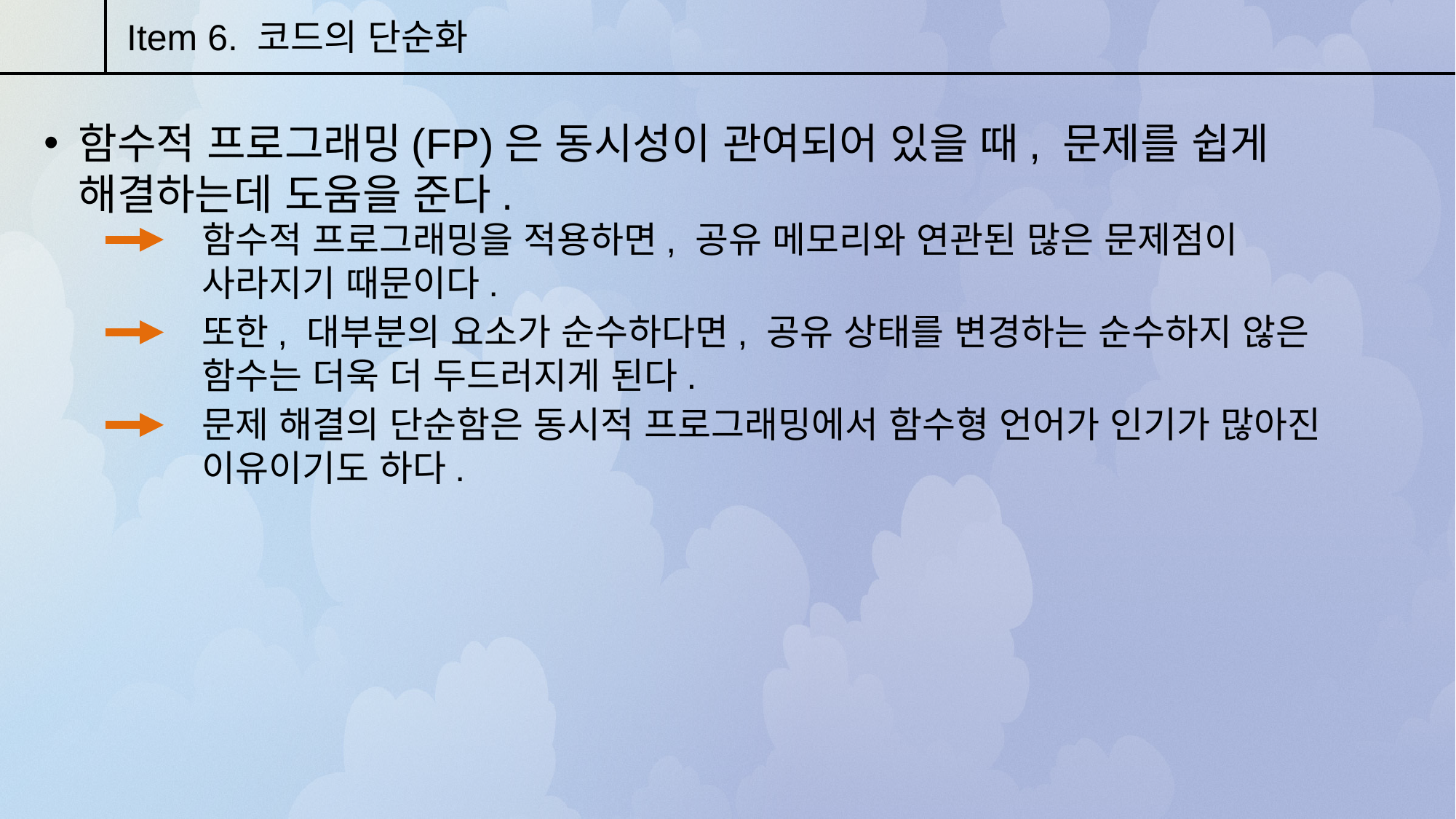

Item 6. 코드의 단순화
함수적 프로그래밍(FP)은 동시성이 관여되어 있을 때, 문제를 쉽게 해결하는데 도움을 준다.
함수적 프로그래밍을 적용하면, 공유 메모리와 연관된 많은 문제점이 사라지기 때문이다.
또한, 대부분의 요소가 순수하다면, 공유 상태를 변경하는 순수하지 않은 함수는 더욱 더 두드러지게 된다.
문제 해결의 단순함은 동시적 프로그래밍에서 함수형 언어가 인기가 많아진 이유이기도 하다.